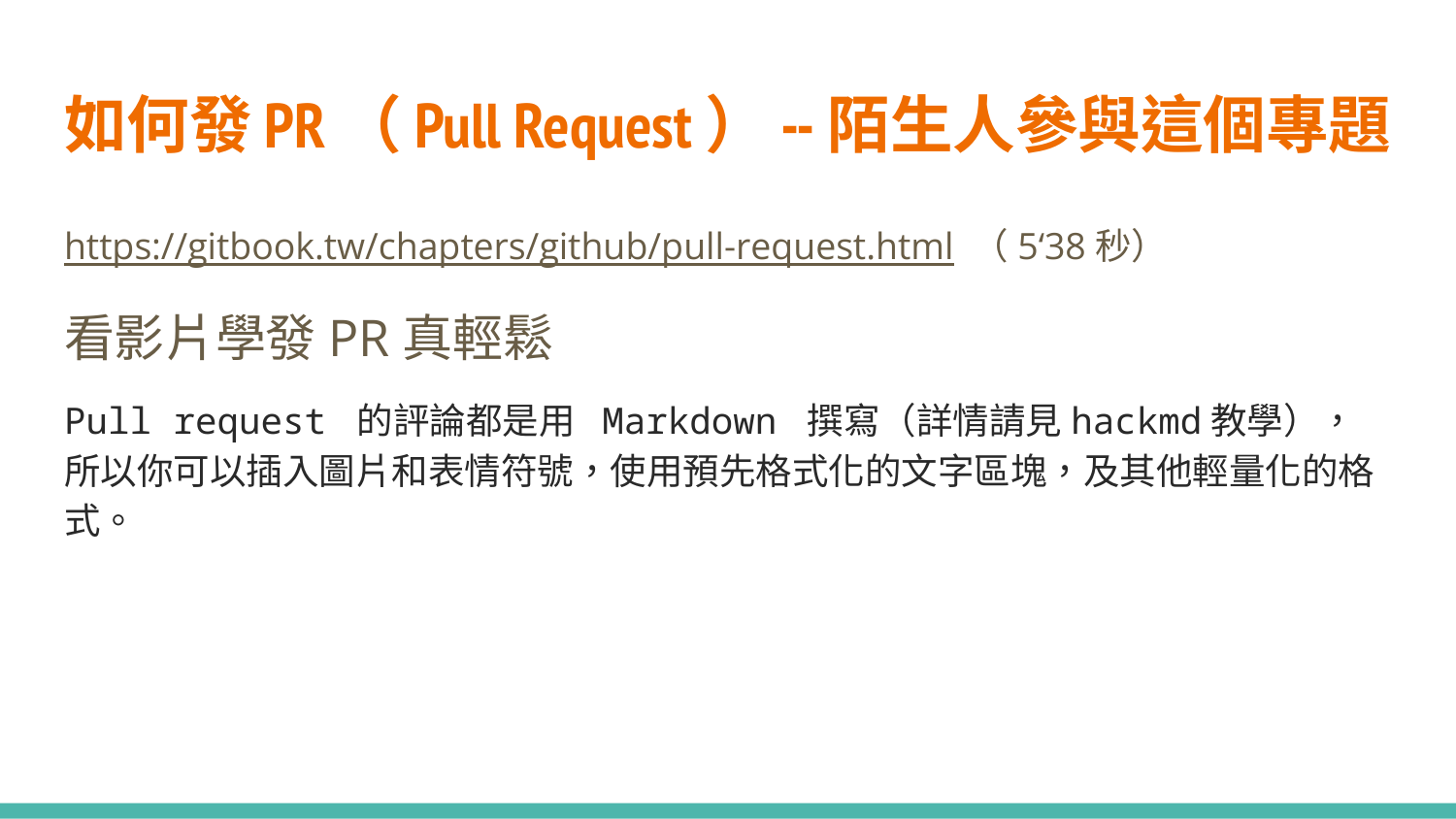

# 如何發PR（Pull Request）--陌生人參與這個專題
https://gitbook.tw/chapters/github/pull-request.html （5‘38秒）
看影片學發PR真輕鬆
Pull request 的評論都是用 Markdown 撰寫（詳情請見hackmd教學），所以你可以插入圖片和表情符號，使用預先格式化的文字區塊，及其他輕量化的格式。